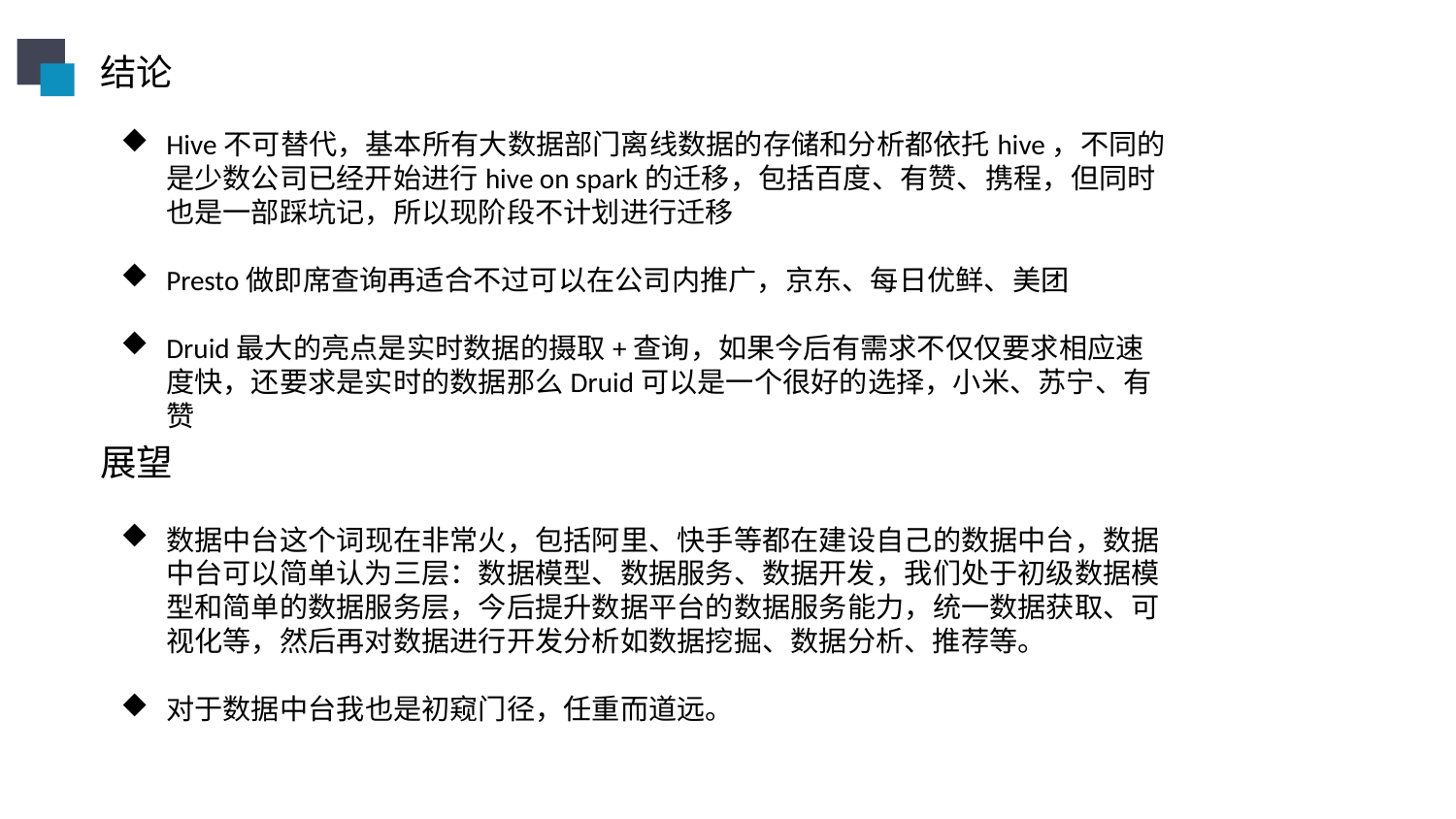

结论
Hive不可替代，基本所有大数据部门离线数据的存储和分析都依托hive，不同的是少数公司已经开始进行hive on spark的迁移，包括百度、有赞、携程，但同时也是一部踩坑记，所以现阶段不计划进行迁移

Presto做即席查询再适合不过可以在公司内推广，京东、每日优鲜、美团

Druid最大的亮点是实时数据的摄取+查询，如果今后有需求不仅仅要求相应速度快，还要求是实时的数据那么Druid可以是一个很好的选择，小米、苏宁、有赞
展望
数据中台这个词现在非常火，包括阿里、快手等都在建设自己的数据中台，数据中台可以简单认为三层：数据模型、数据服务、数据开发，我们处于初级数据模型和简单的数据服务层，今后提升数据平台的数据服务能力，统一数据获取、可视化等，然后再对数据进行开发分析如数据挖掘、数据分析、推荐等。

对于数据中台我也是初窥门径，任重而道远。